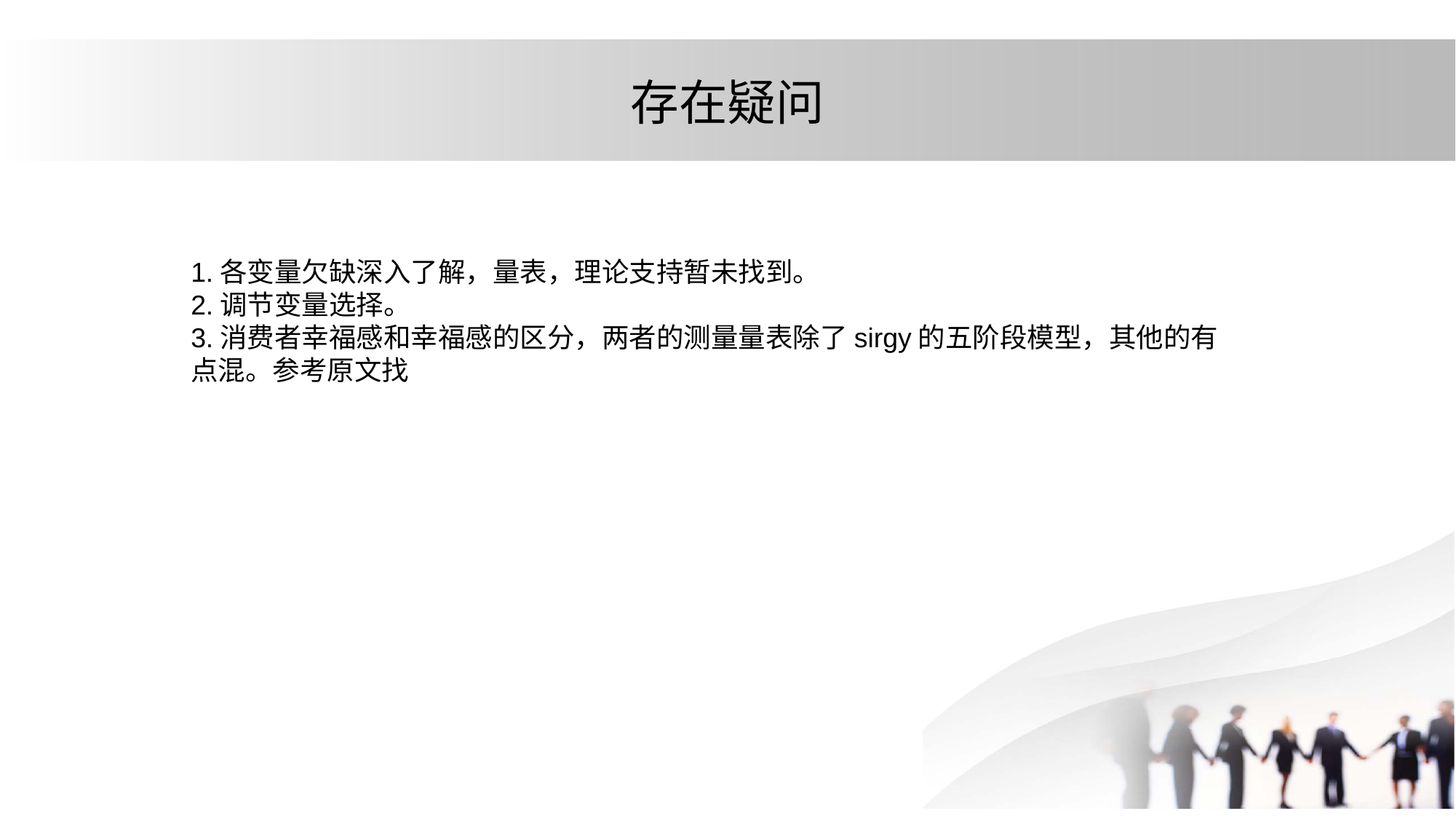

# 存在疑问
1.各变量欠缺深入了解，量表，理论支持暂未找到。
2.调节变量选择。
3.消费者幸福感和幸福感的区分，两者的测量量表除了sirgy的五阶段模型，其他的有点混。参考原文找